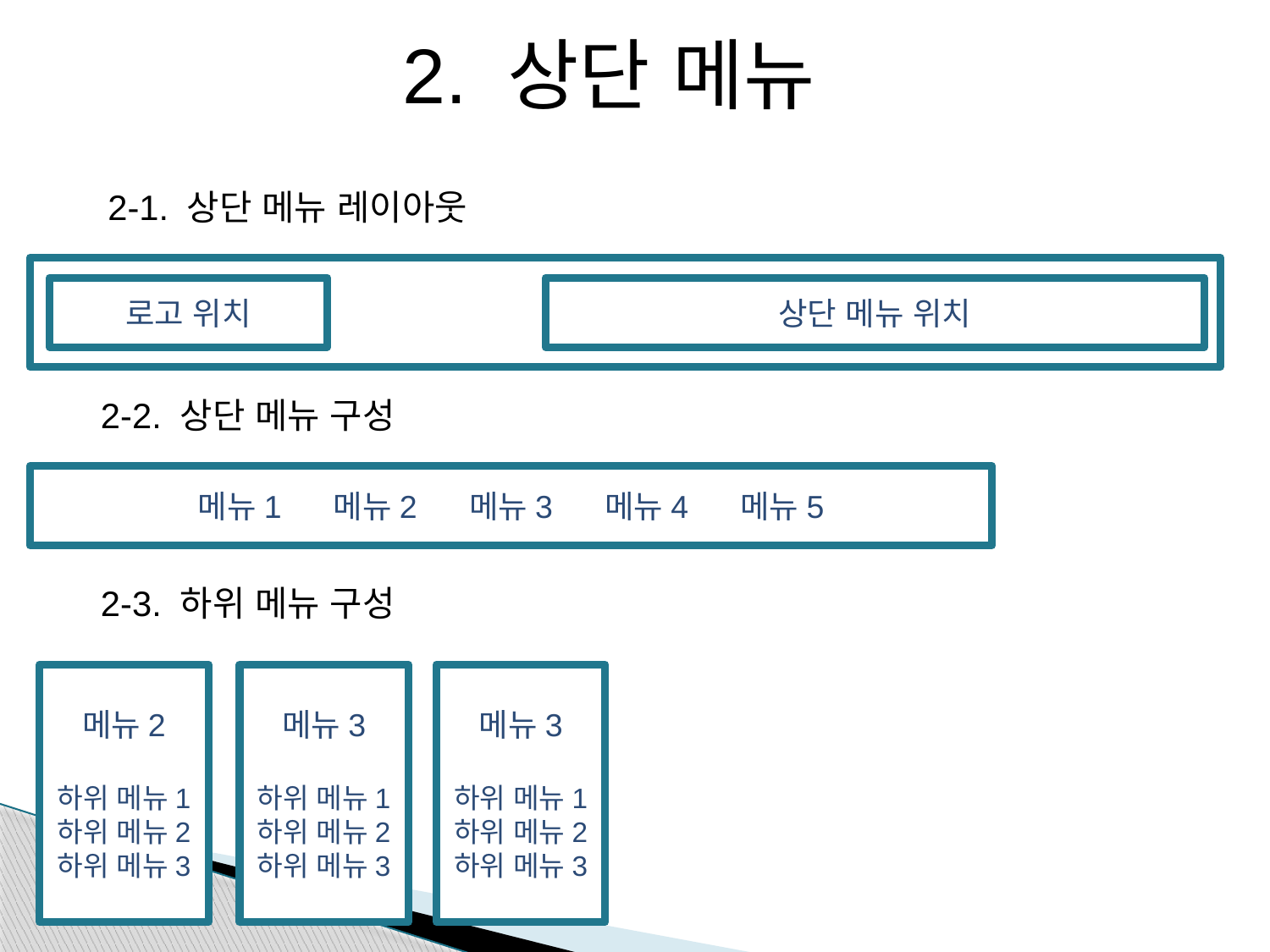

2. 상단 메뉴
2-1. 상단 메뉴 레이아웃

로고 위치
상단 메뉴 위치
2-2. 상단 메뉴 구성
메뉴1     메뉴2     메뉴3     메뉴4     메뉴5
2-3. 하위 메뉴 구성
메뉴2

하위 메뉴1
하위 메뉴2
하위 메뉴3
메뉴3

하위 메뉴1
하위 메뉴2
하위 메뉴3
메뉴3

하위 메뉴1
하위 메뉴2
하위 메뉴3